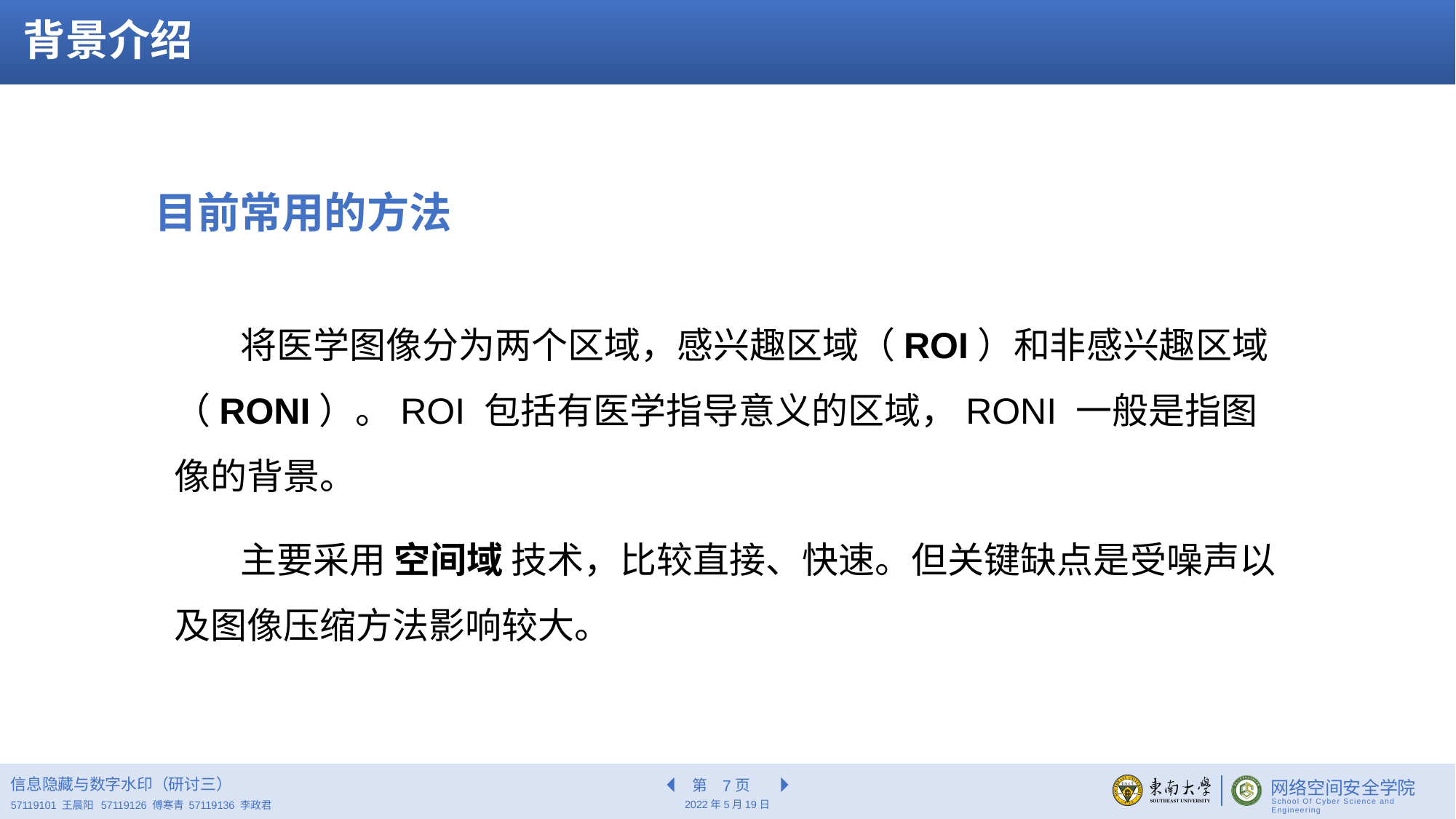

背景介绍
目前常用的方法
       将医学图像分为两个区域，感兴趣区域（ROI）和非感兴趣区域（RONI）。ROI 包括有医学指导意义的区域，RONI 一般是指图像的背景。
       主要采用 空间域 技术，比较直接、快速。但关键缺点是受噪声以及图像压缩方法影响较大。
信息隐藏与数字水印（研讨三）

7
2022年5月19日
57119101 王晨阳  57119126 傅寒青 57119136 李政君